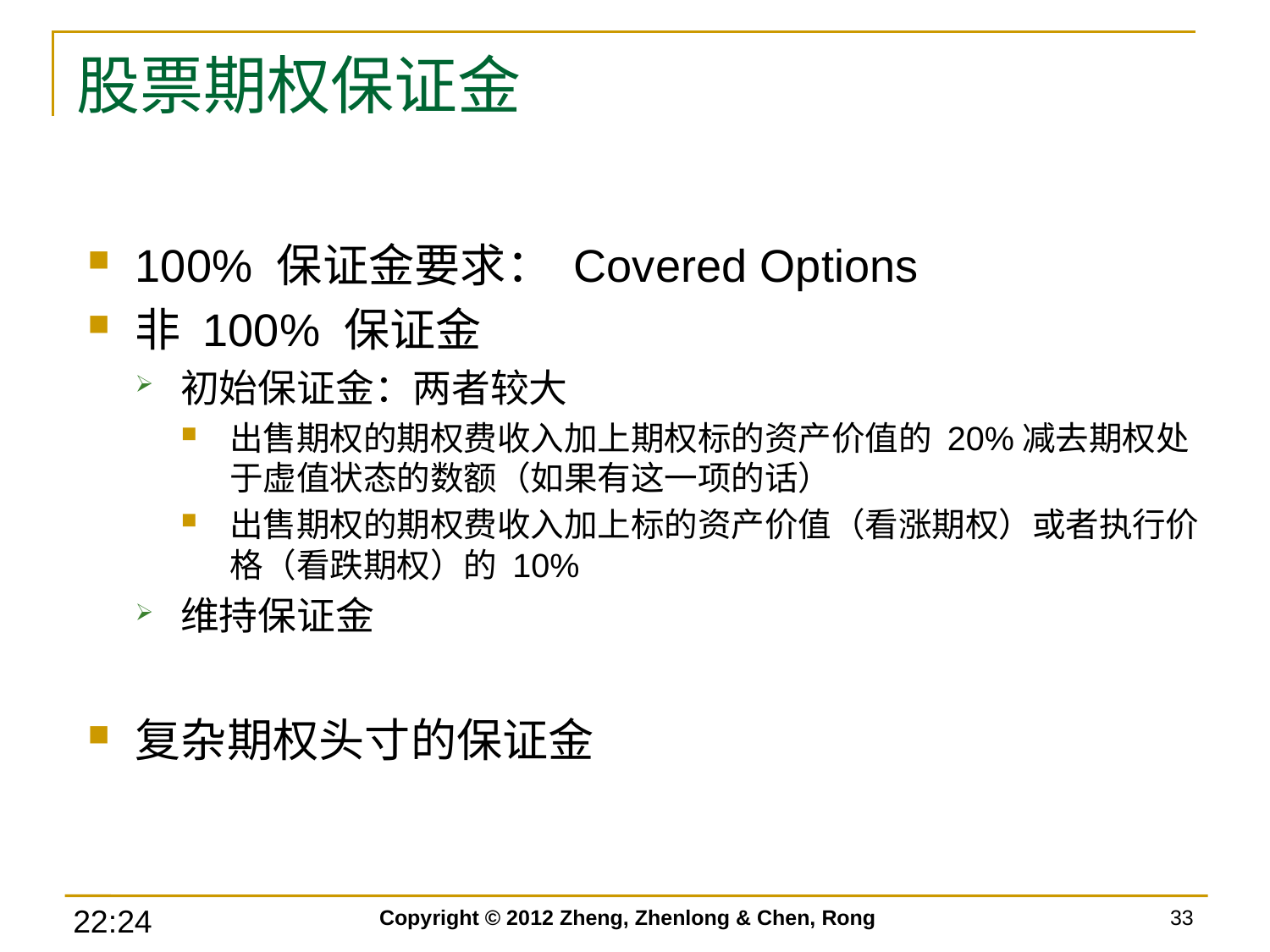

# 股票期权保证金

100% 保证金要求： Covered Options
非 100% 保证金
初始保证金：两者较大
出售期权的期权费收入加上期权标的资产价值的 20%减去期权处于虚值状态的数额（如果有这一项的话）
出售期权的期权费收入加上标的资产价值（看涨期权）或者执行价格（看跌期权）的 10%
维持保证金

复杂期权头寸的保证金
Copyright © 2012 Zheng, Zhenlong & Chen, Rong
33